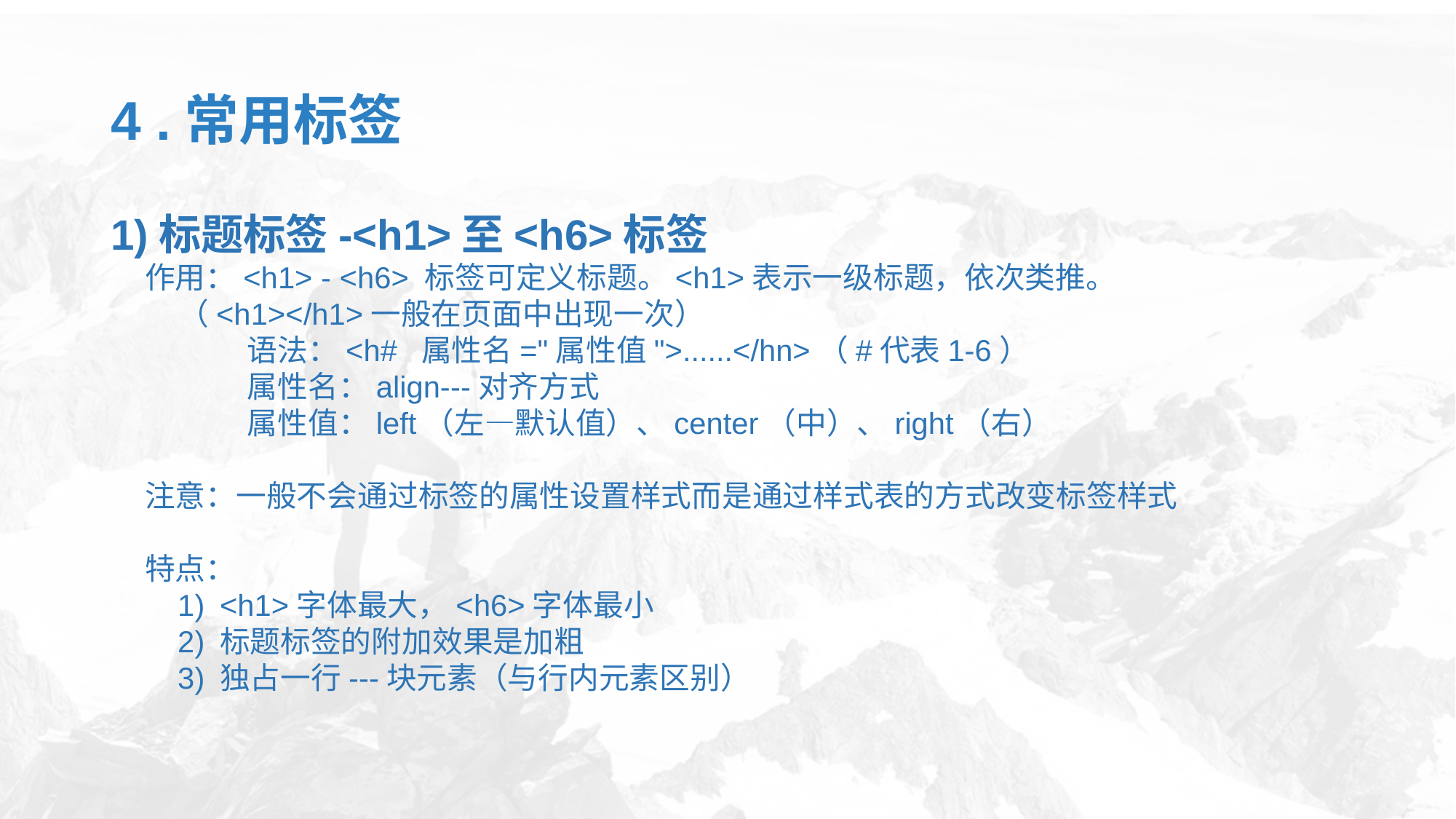

# 4 .常用标签

1)标题标签-<h1>至<h6>标签
    作用：<h1> - <h6> 标签可定义标题。<h1>表示一级标题，依次类推。
         （<h1></h1>一般在页面中出现一次）
	   语法：<h#  属性名="属性值">......</hn>（#代表1-6）
	   属性名：align---对齐方式
	   属性值：left（左—默认值）、center（中）、right（右）

    注意：一般不会通过标签的属性设置样式而是通过样式表的方式改变标签样式

    特点：
        1)	<h1>字体最大，<h6>字体最小
        2)	标题标签的附加效果是加粗
        3)	独占一行---块元素（与行内元素区别）